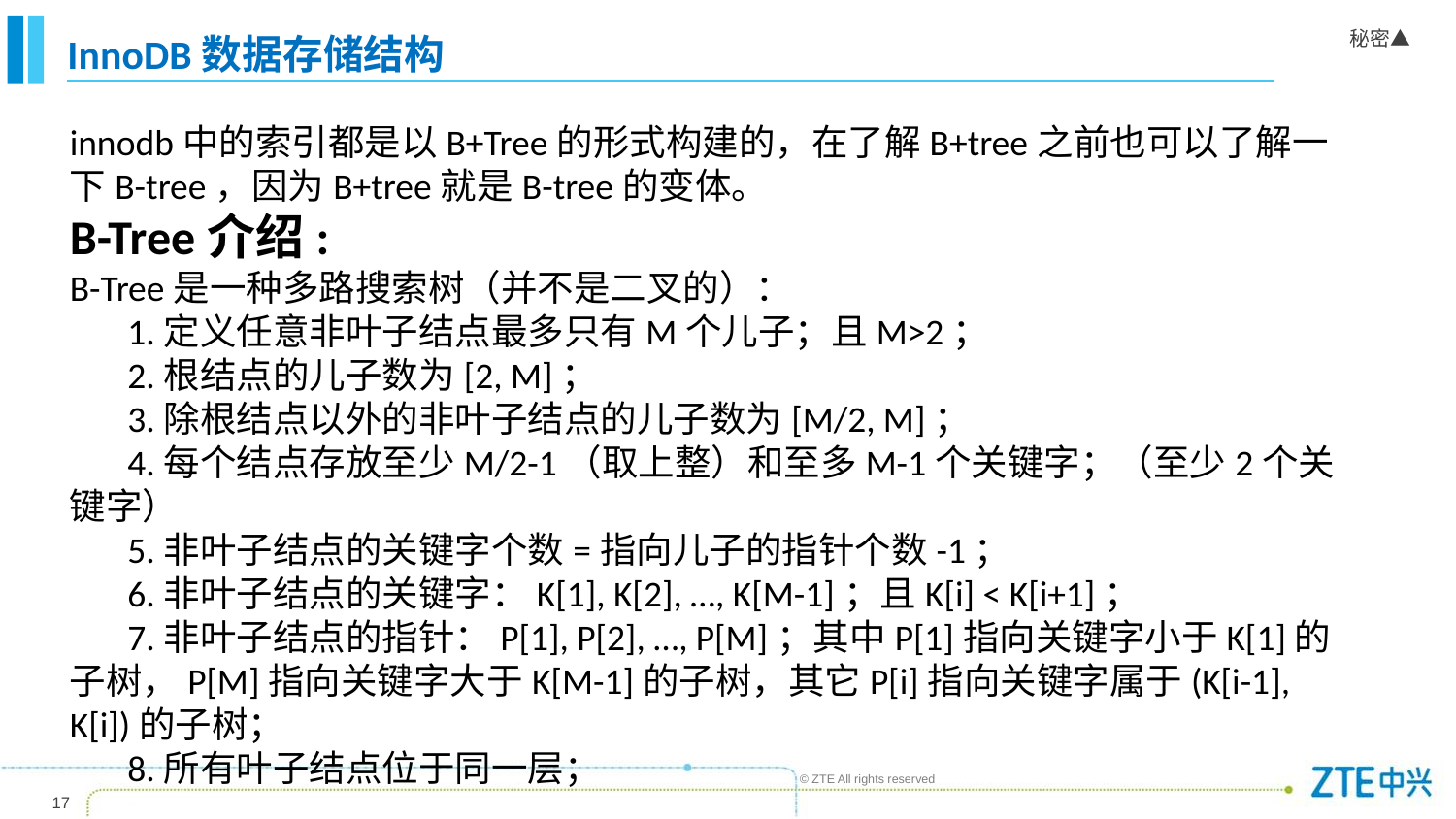

# InnoDB数据存储结构
innodb中的索引都是以B+Tree的形式构建的，在了解B+tree之前也可以了解一下B-tree，因为B+tree就是B-tree的变体。
B-Tree介绍:
B-Tree是一种多路搜索树（并不是二叉的）：
       1.定义任意非叶子结点最多只有M个儿子；且M>2；
       2.根结点的儿子数为[2, M]；
       3.除根结点以外的非叶子结点的儿子数为[M/2, M]；
       4.每个结点存放至少M/2-1（取上整）和至多M-1个关键字；（至少2个关键字）
       5.非叶子结点的关键字个数=指向儿子的指针个数-1；
       6.非叶子结点的关键字：K[1], K[2], …, K[M-1]；且K[i] < K[i+1]；
       7.非叶子结点的指针：P[1], P[2], …, P[M]；其中P[1]指向关键字小于K[1]的子树，P[M]指向关键字大于K[M-1]的子树，其它P[i]指向关键字属于(K[i-1], K[i])的子树；
       8.所有叶子结点位于同一层；